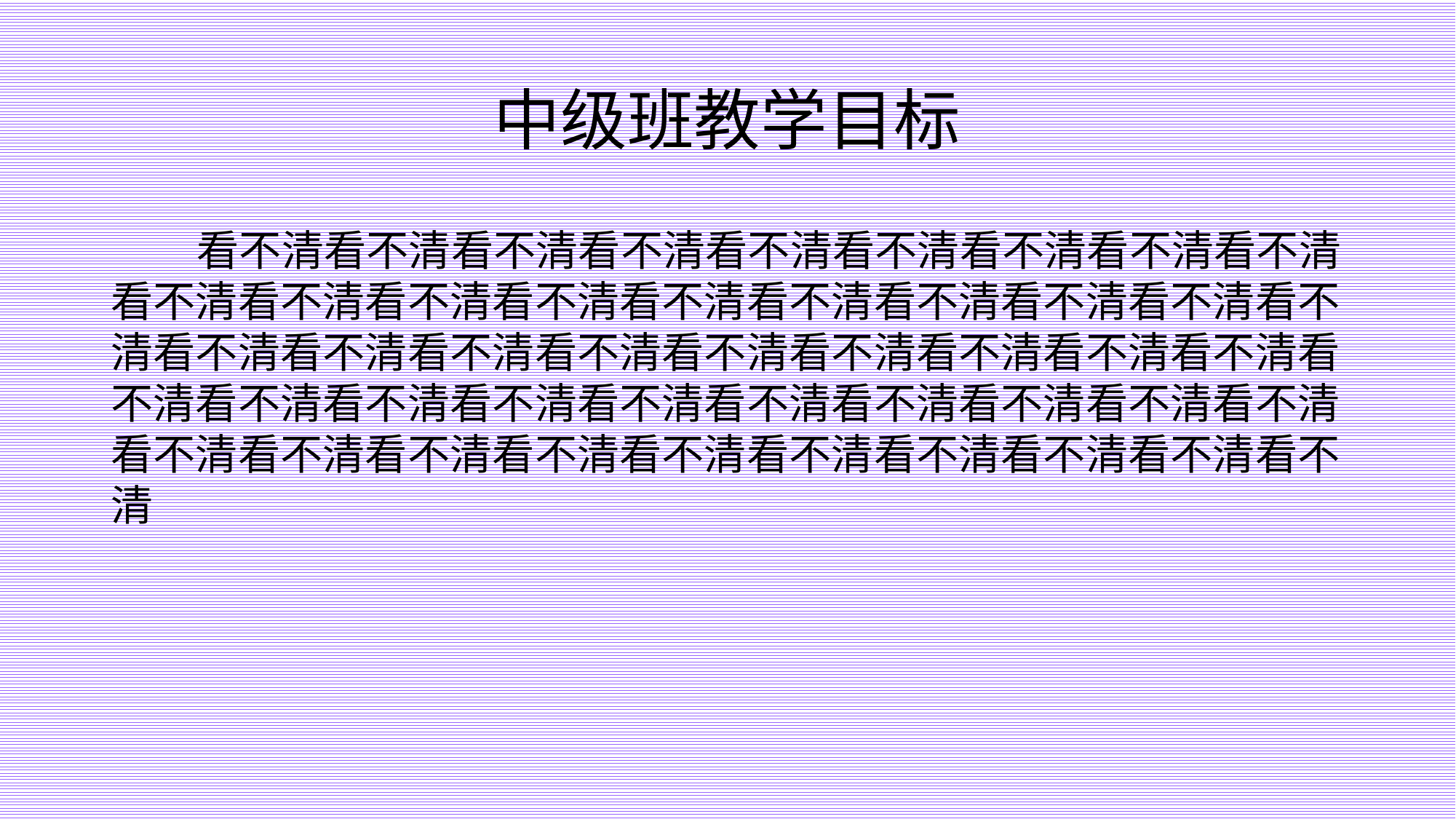

# 中级班教学目标
看不清看不清看不清看不清看不清看不清看不清看不清看不清看不清看不清看不清看不清看不清看不清看不清看不清看不清看不清看不清看不清看不清看不清看不清看不清看不清看不清看不清看不清看不清看不清看不清看不清看不清看不清看不清看不清看不清看不清看不清看不清看不清看不清看不清看不清看不清看不清看不清